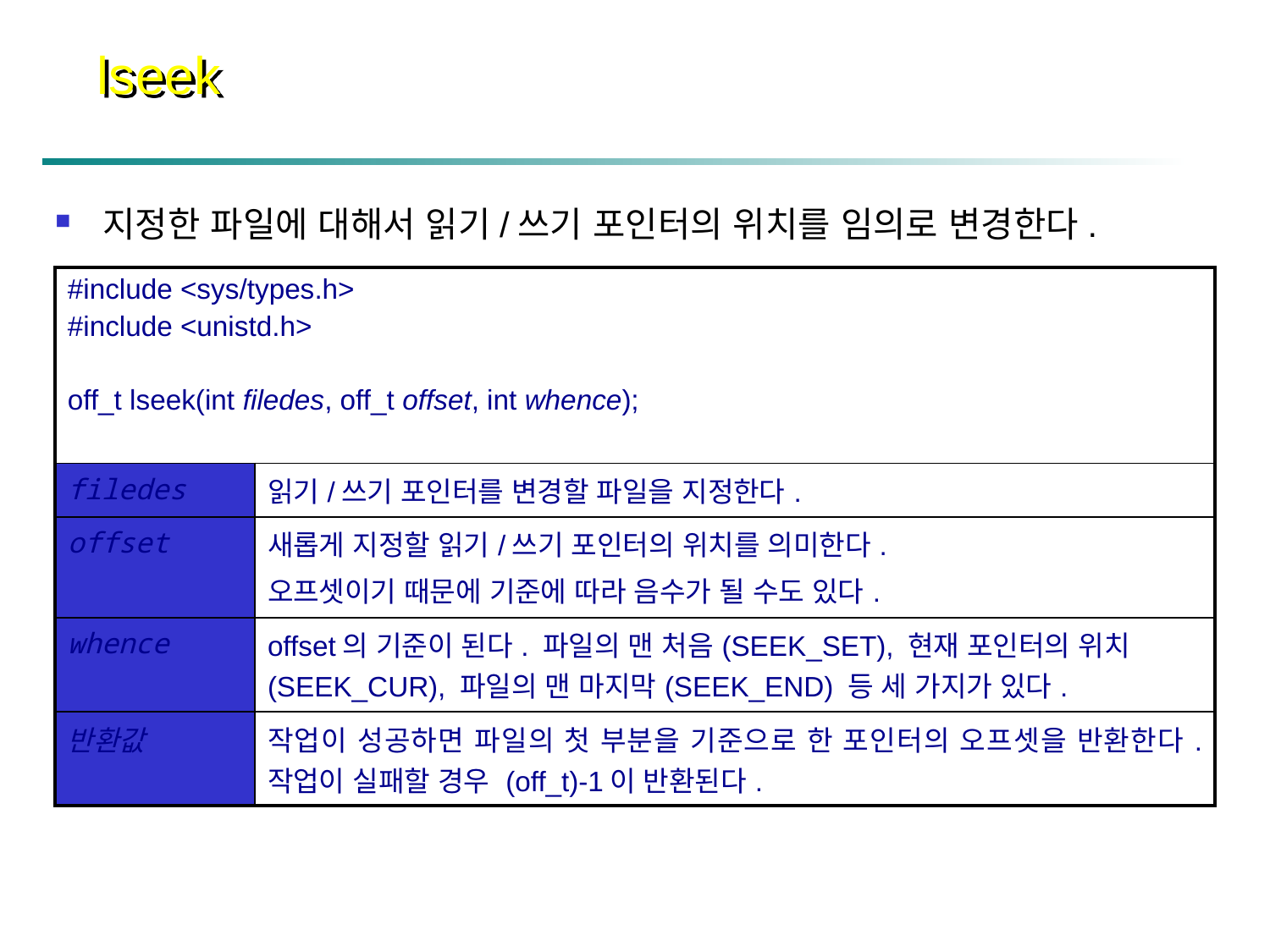

lseek
지정한 파일에 대해서 읽기/쓰기 포인터의 위치를 임의로 변경한다.
| #include <sys/types.h> #include <unistd.h> off\_t lseek(int filedes, off\_t offset, int whence); |  |
| --- | --- |
| filedes | 읽기/쓰기 포인터를 변경할 파일을 지정한다. |
| offset | 새롭게 지정할 읽기/쓰기 포인터의 위치를 의미한다. 오프셋이기 때문에 기준에 따라 음수가 될 수도 있다. |
| whence | offset의 기준이 된다. 파일의 맨 처음(SEEK\_SET), 현재 포인터의 위치(SEEK\_CUR), 파일의 맨 마지막(SEEK\_END) 등 세 가지가 있다. |
| 반환값 | 작업이 성공하면 파일의 첫 부분을 기준으로 한 포인터의 오프셋을 반환한다. 작업이 실패할 경우 (off\_t)-1이 반환된다. |